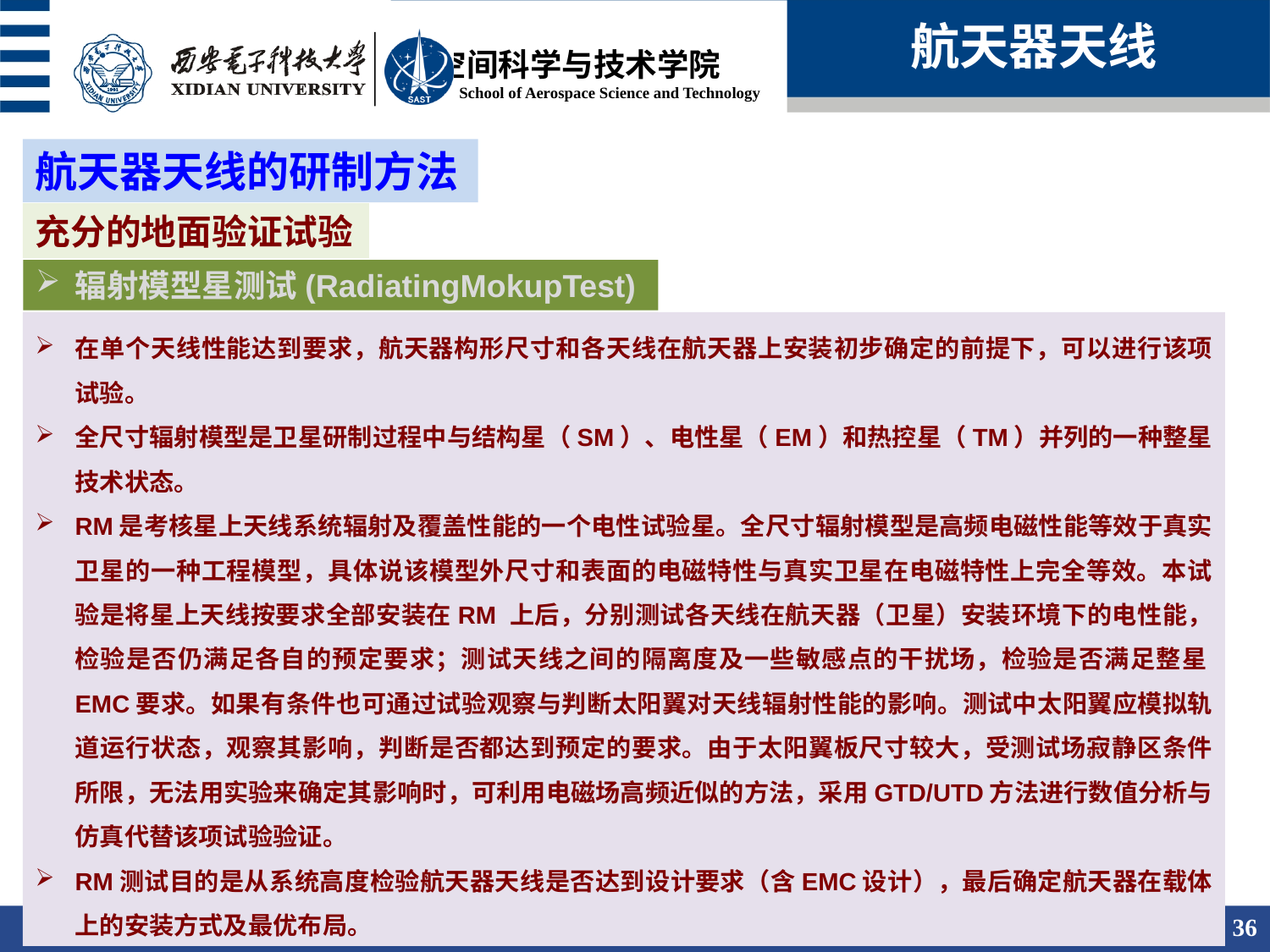

航天器天线
航天器天线的研制方法
充分的地面验证试验
辐射模型星测试(RadiatingMokupTest)
在单个天线性能达到要求，航天器构形尺寸和各天线在航天器上安装初步确定的前提下，可以进行该项试验。
全尺寸辐射模型是卫星研制过程中与结构星（SM）、电性星（EM）和热控星（TM）并列的一种整星技术状态。
RM是考核星上天线系统辐射及覆盖性能的一个电性试验星。全尺寸辐射模型是高频电磁性能等效于真实卫星的一种工程模型，具体说该模型外尺寸和表面的电磁特性与真实卫星在电磁特性上完全等效。本试验是将星上天线按要求全部安装在RM 上后，分别测试各天线在航天器（卫星）安装环境下的电性能，检验是否仍满足各自的预定要求；测试天线之间的隔离度及一些敏感点的干扰场，检验是否满足整星EMC要求。如果有条件也可通过试验观察与判断太阳翼对天线辐射性能的影响。测试中太阳翼应模拟轨道运行状态，观察其影响，判断是否都达到预定的要求。由于太阳翼板尺寸较大，受测试场寂静区条件所限，无法用实验来确定其影响时，可利用电磁场高频近似的方法，采用GTD/UTD方法进行数值分析与仿真代替该项试验验证。
RM测试目的是从系统高度检验航天器天线是否达到设计要求（含EMC设计），最后确定航天器在载体上的安装方式及最优布局。